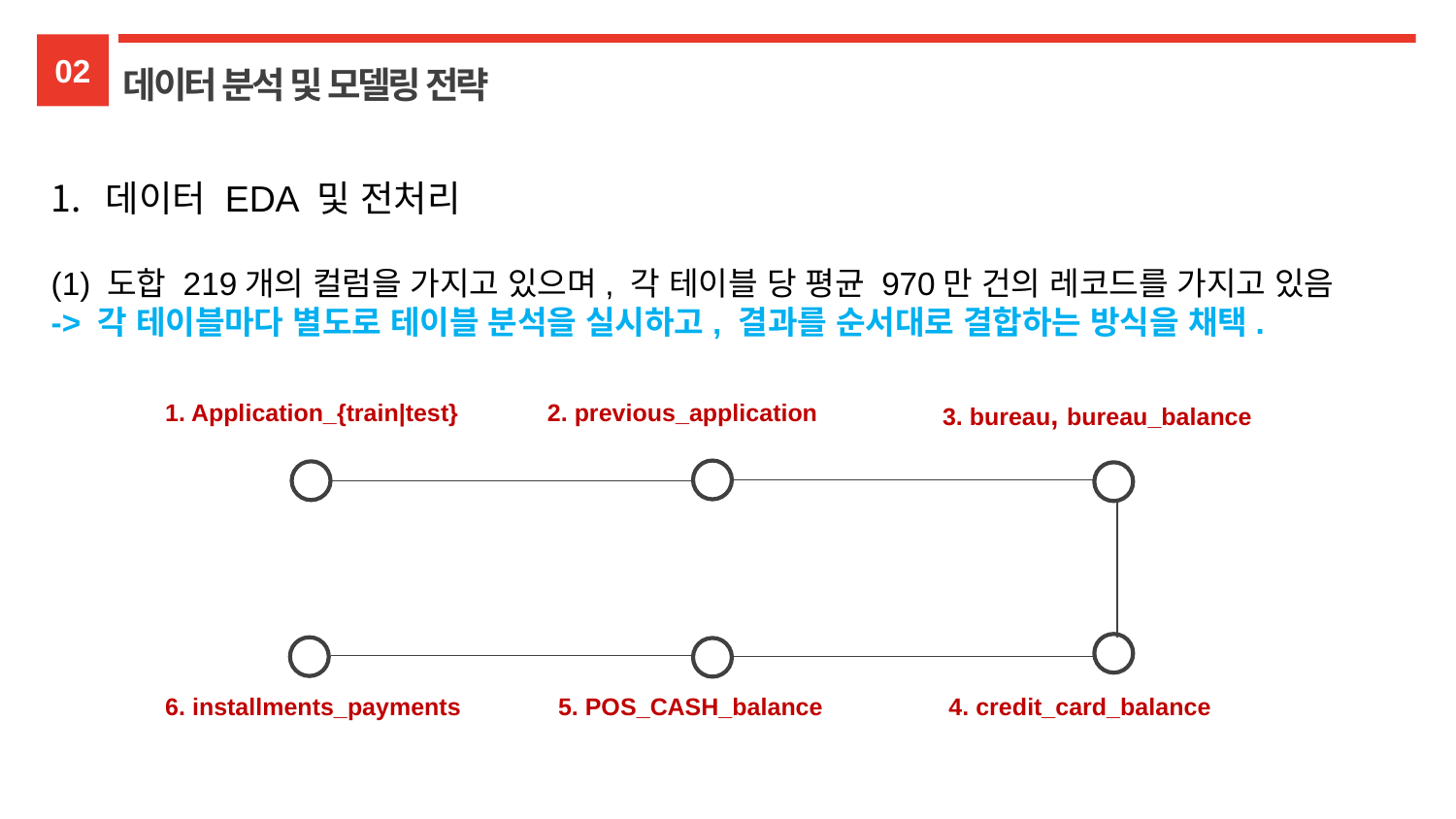

02
데이터 분석 및 모델링 전략
데이터 EDA 및 전처리

(1) 도합 219개의 컬럼을 가지고 있으며, 각 테이블 당 평균 970만 건의 레코드를 가지고 있음
-> 각 테이블마다 별도로 테이블 분석을 실시하고, 결과를 순서대로 결합하는 방식을 채택.
1. Application_{train|test}
2. previous_application
3. bureau, bureau_balance

6. installments_payments
5. POS_CASH_balance
4. credit_card_balance